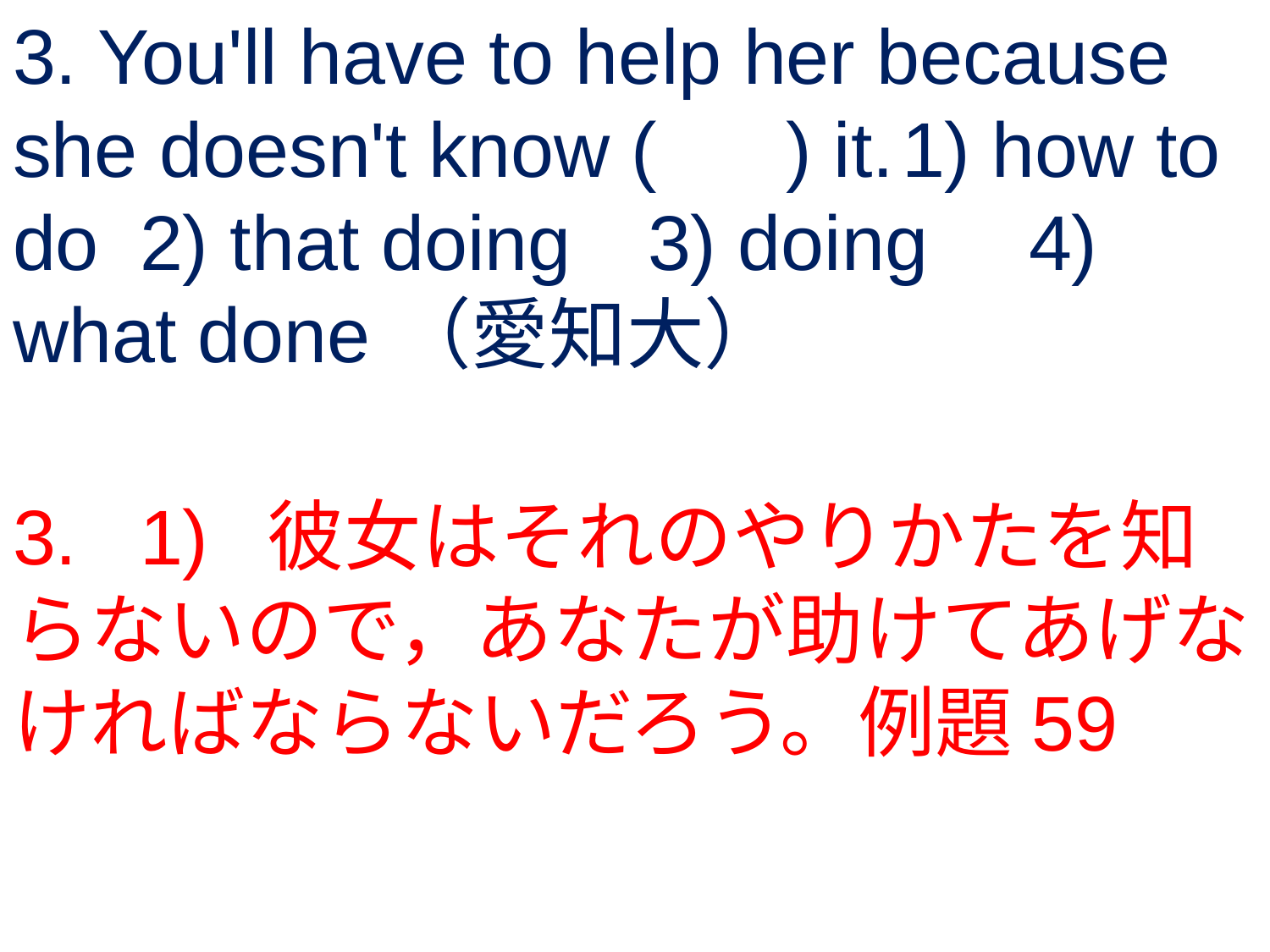

# 3. You'll have to help her because she doesn't know (      ) it.	1) how to do	2) that doing	3) doing	4) what done	（愛知大）
3.	1) 	彼女はそれのやりかたを知らないので，あなたが助けてあげなければならないだろう。例題59